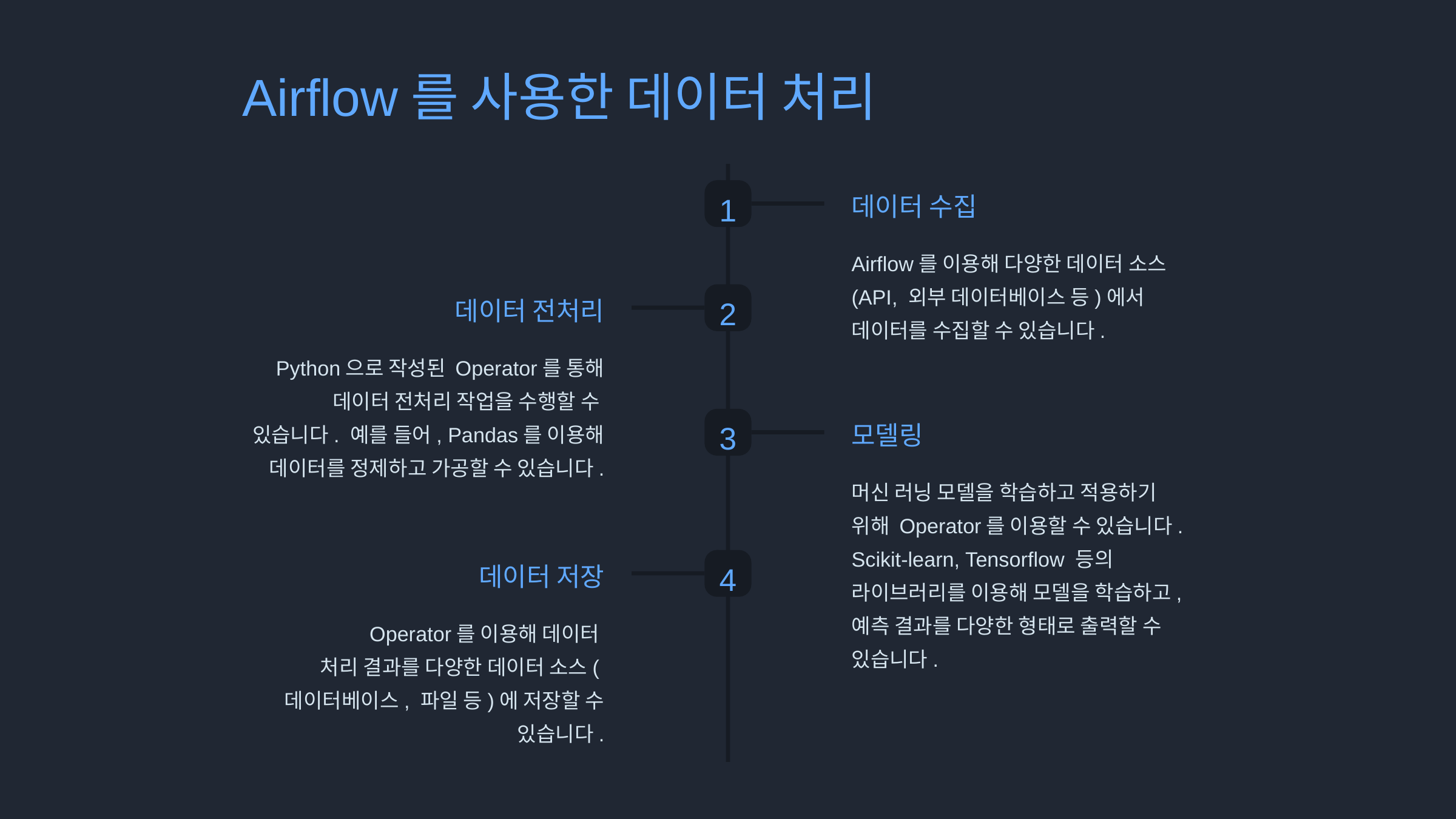

Airflow를 사용한 데이터 처리

1
데이터 수집

Airflow를 이용해 다양한 데이터 소스(API, 외부 데이터베이스 등)에서
데이터를 수집할 수 있습니다.

2
데이터 전처리

Python으로 작성된 Operator를 통해 데이터 전처리 작업을 수행할 수
있습니다. 예를 들어, Pandas를 이용해 데이터를 정제하고 가공할 수 있습니다.

3
모델링

머신 러닝 모델을 학습하고 적용하기
위해 Operator를 이용할 수 있습니다. Scikit-learn, Tensorflow 등의 라이브러리를 이용해 모델을 학습하고, 예측 결과를 다양한 형태로 출력할 수
있습니다.

4
데이터 저장

Operator를 이용해 데이터
처리 결과를 다양한 데이터 소스(데이터베이스, 파일 등)에 저장할 수 있습니다.